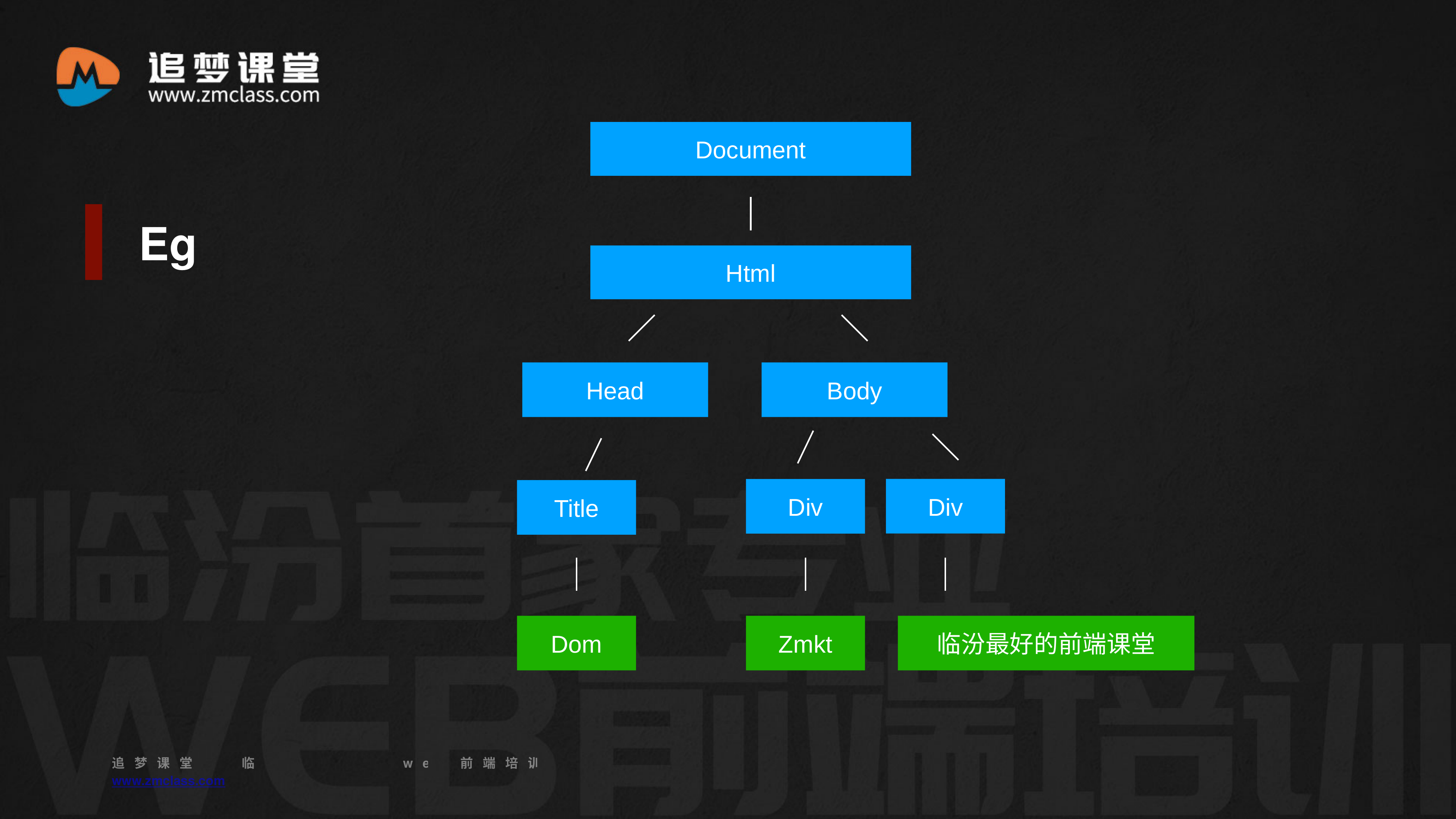

Document

Eg
Html

Head
Body

Div
Div
Title

Dom
Zmkt
临汾最好的前端课堂
追梦课堂   临汾首家专业的web前端培训机构                                                          www.zmclass.com
12